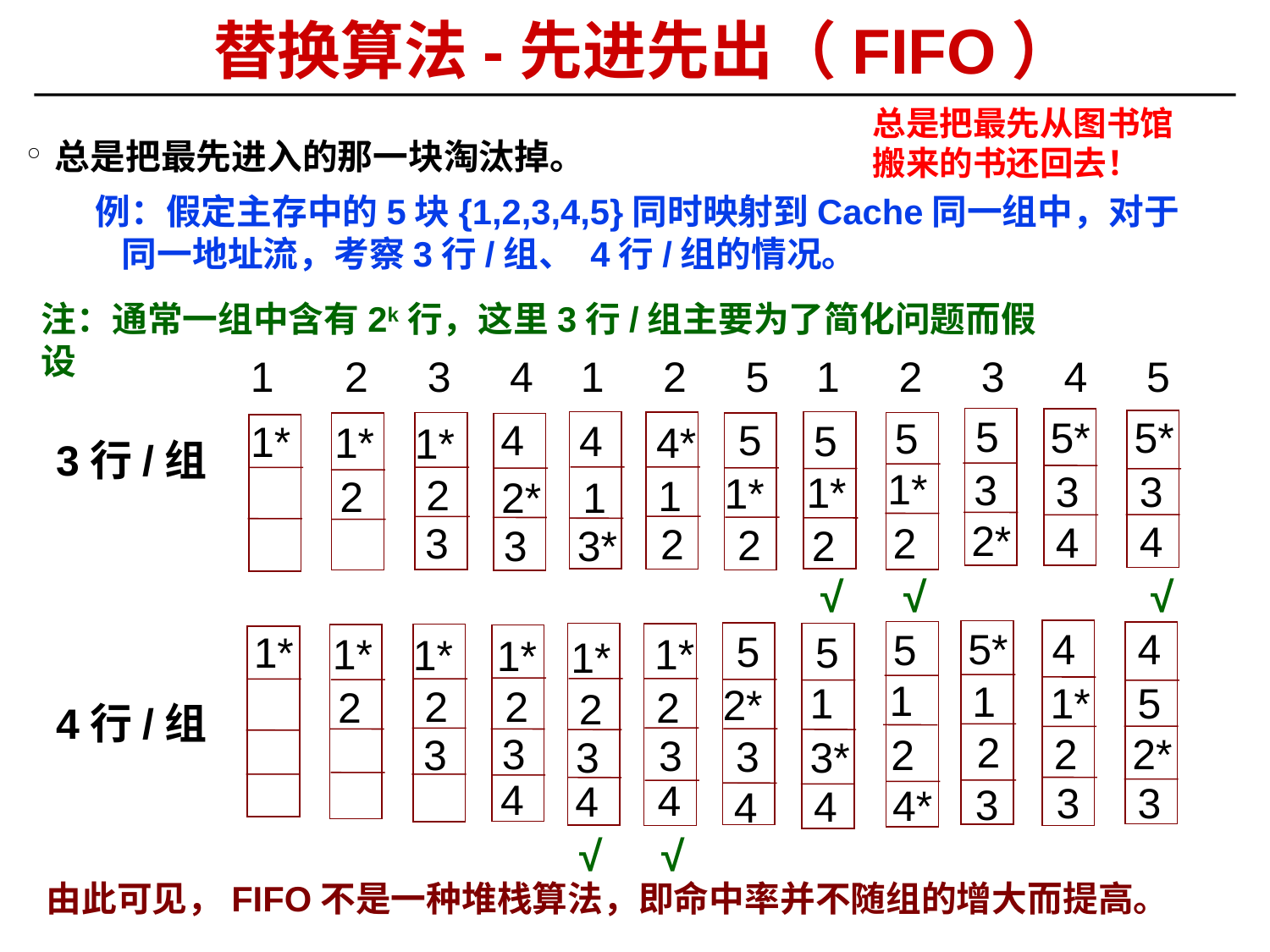

替换算法-先进先出（FIFO）
总是把最先从图书馆搬来的书还回去！
总是把最先进入的那一块淘汰掉。
例：假定主存中的5块{1,2,3,4,5}同时映射到Cache同一组中，对于同一地址流，考察3行/组、 4行/组的情况。
注：通常一组中含有2k行，这里3行/组主要为了简化问题而假设
 1      2     3     4    1     2     5    1     2     3     4     5

5

5*
5*

 5

 5
4
 5

4
1*
1*
4*
1*
3行/组
1*

3

3
3
1*

1*

2

1
2

2*
1

2*

4
4

3
2

2

2
3

3*
2
                                                  √     √                   √

5*

4
4

 5

 5
 5

1*
1*
1*
1*
1*
1*
1

1

5
1*
1

2*

2

2

2
2
2
4行/组

2

3
2*
2

3
2

3

3
3
3*

4
4

4

3
3

3
4*

4

4

                             √     √
由此可见，FIFO不是一种堆栈算法，即命中率并不随组的增大而提高。